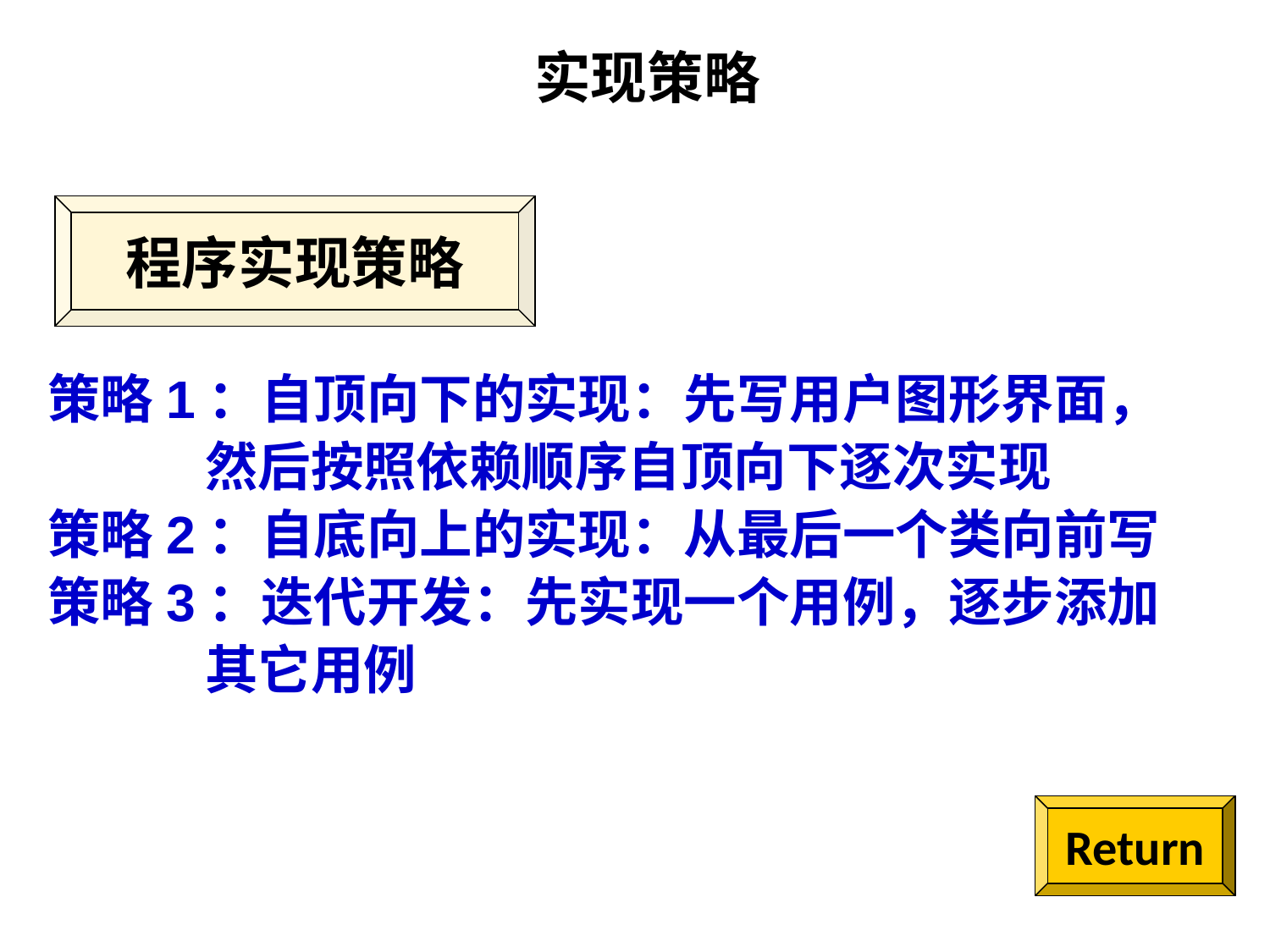

实现策略
程序实现策略
策略1：自顶向下的实现：先写用户图形界面，
            然后按照依赖顺序自顶向下逐次实现
策略2：自底向上的实现：从最后一个类向前写
策略3：迭代开发：先实现一个用例，逐步添加
            其它用例
Return